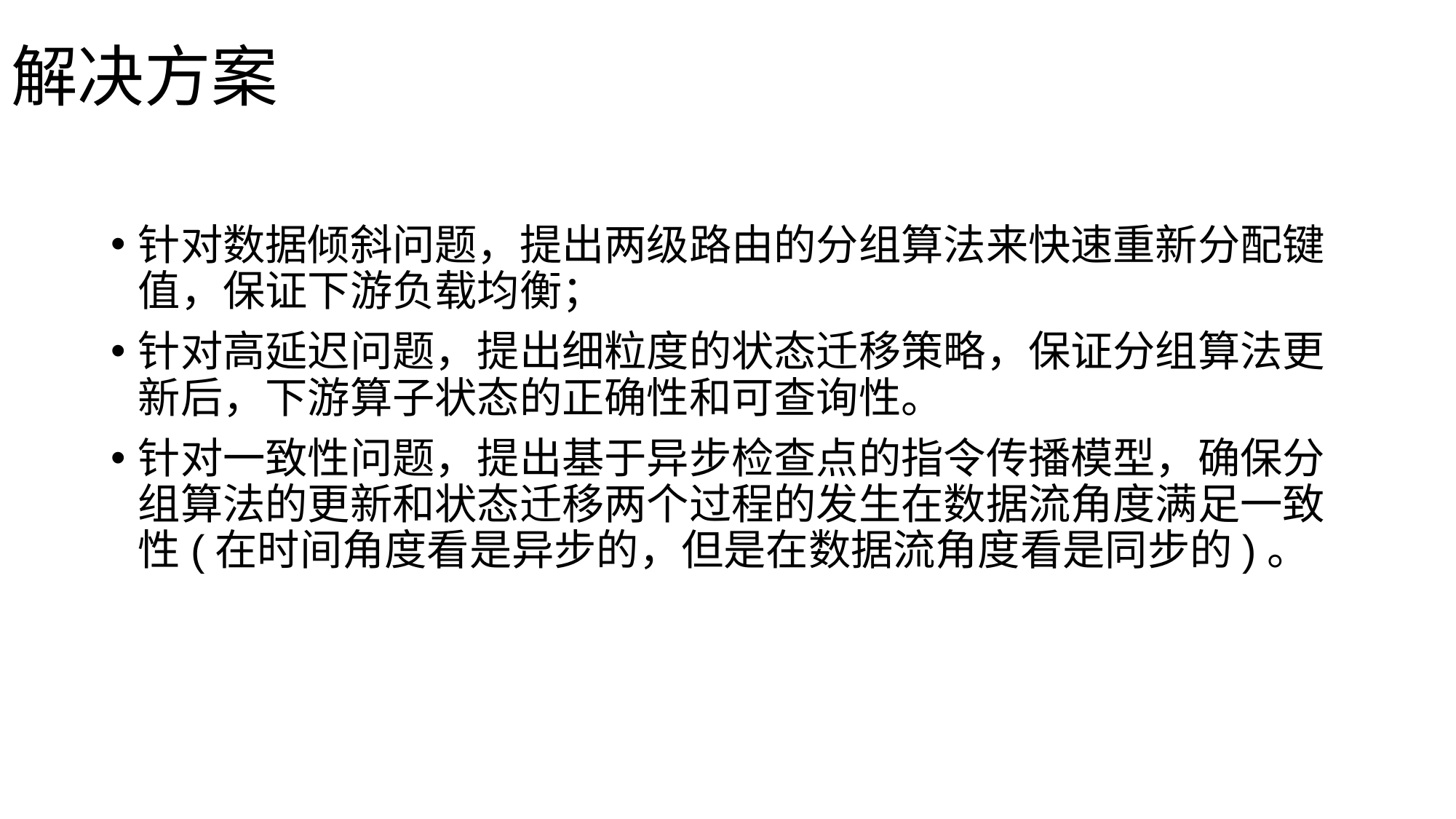

# 解决方案
针对数据倾斜问题，提出两级路由的分组算法来快速重新分配键值，保证下游负载均衡；
针对高延迟问题，提出细粒度的状态迁移策略，保证分组算法更新后，下游算子状态的正确性和可查询性。
针对一致性问题，提出基于异步检查点的指令传播模型，确保分组算法的更新和状态迁移两个过程的发生在数据流角度满足一致性(在时间角度看是异步的，但是在数据流角度看是同步的)。